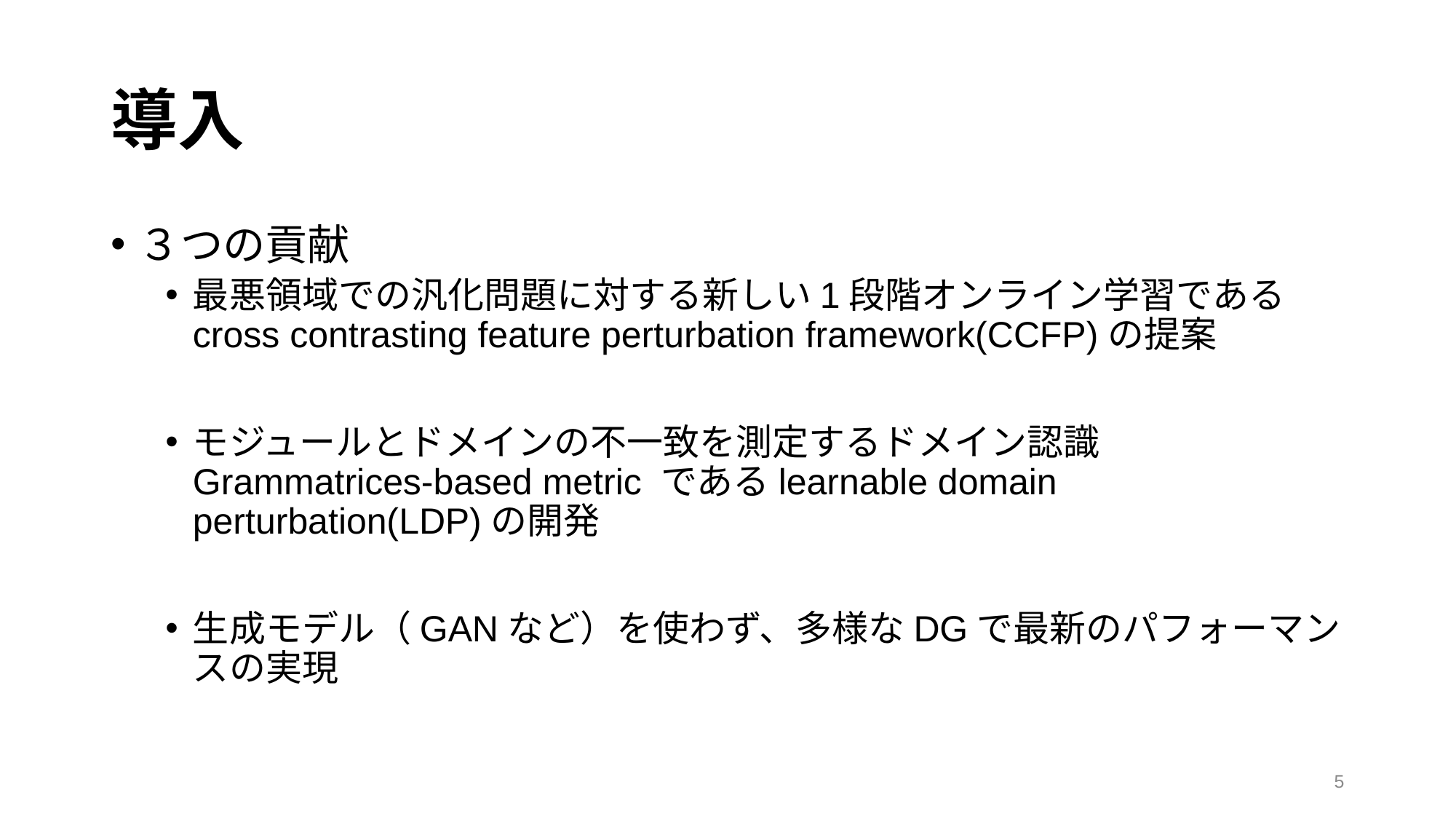

# 導入
３つの貢献
最悪領域での汎化問題に対する新しい1段階オンライン学習であるcross contrasting feature perturbation framework(CCFP)の提案

モジュールとドメインの不一致を測定するドメイン認識Grammatrices-based metric であるlearnable domain perturbation(LDP)の開発

生成モデル（GANなど）を使わず、多様なDGで最新のパフォーマンスの実現

5